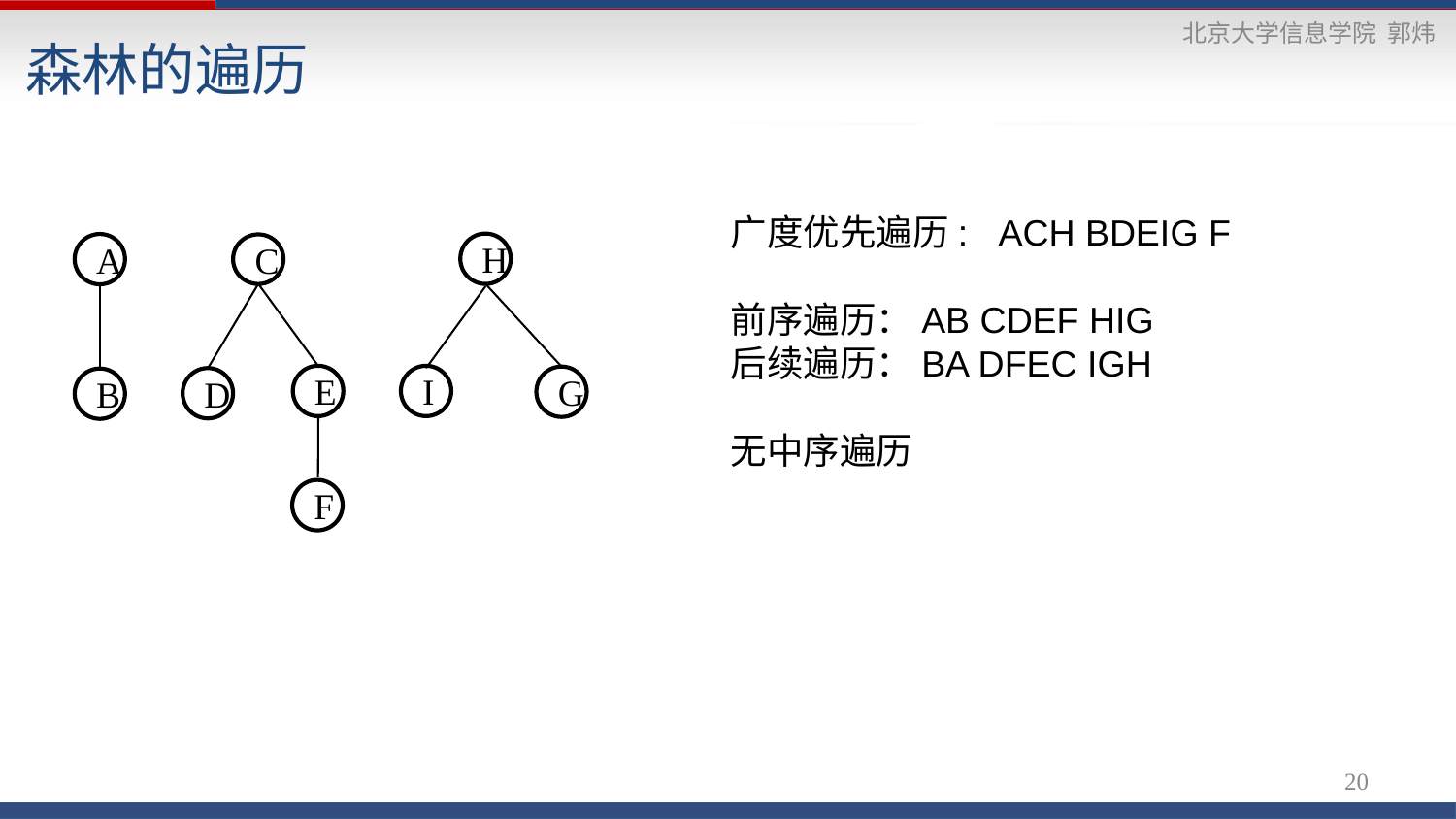

森林的遍历
广度优先遍历:   ACH BDEIG F

前序遍历：AB CDEF HIG
后续遍历：BA DFEC IGH

无中序遍历

H
A
C
E
I
G
D
B
F
20